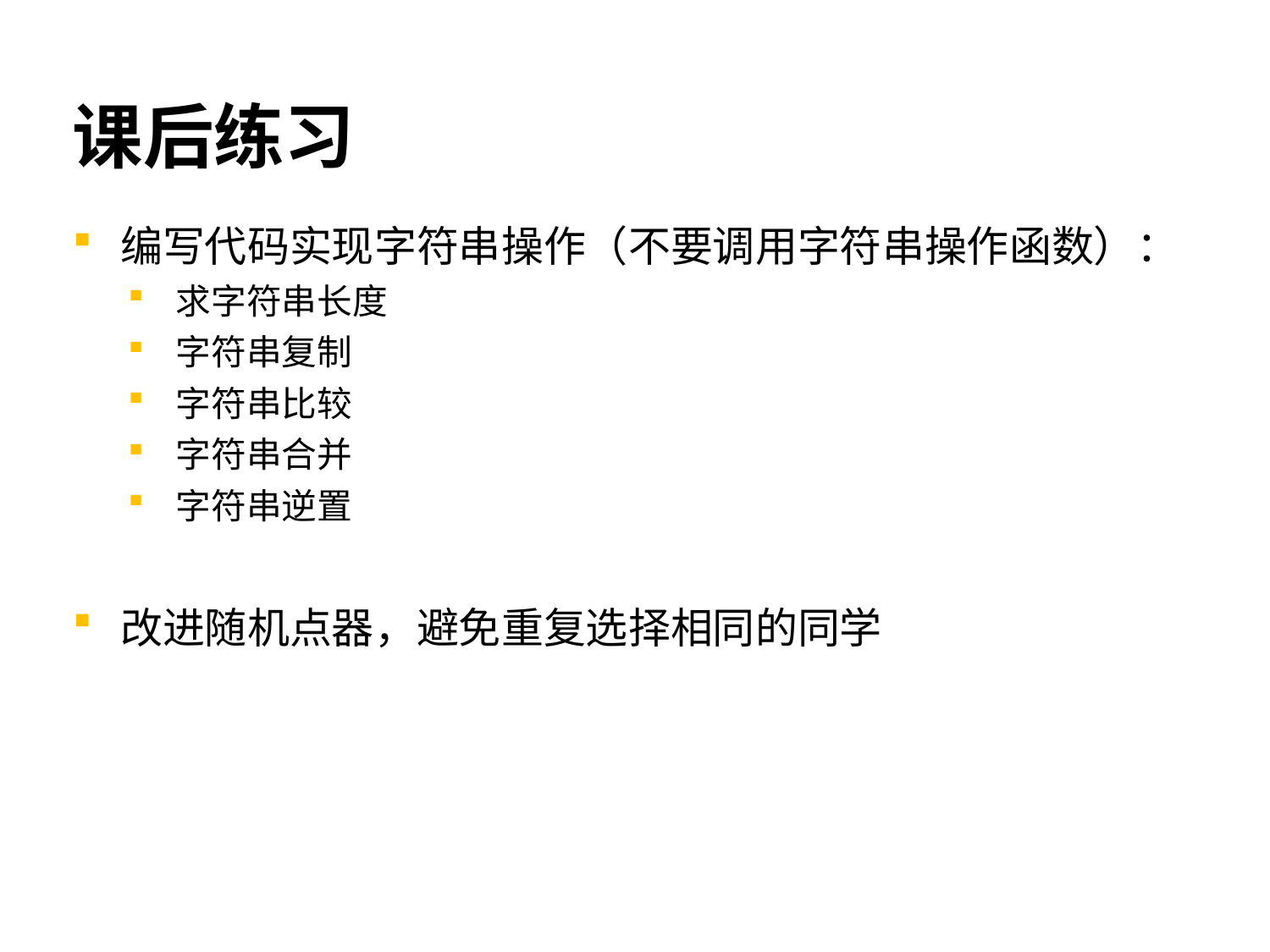

# 课后练习
编写代码实现字符串操作（不要调用字符串操作函数）：
求字符串长度
字符串复制
字符串比较
字符串合并
字符串逆置

改进随机点器，避免重复选择相同的同学